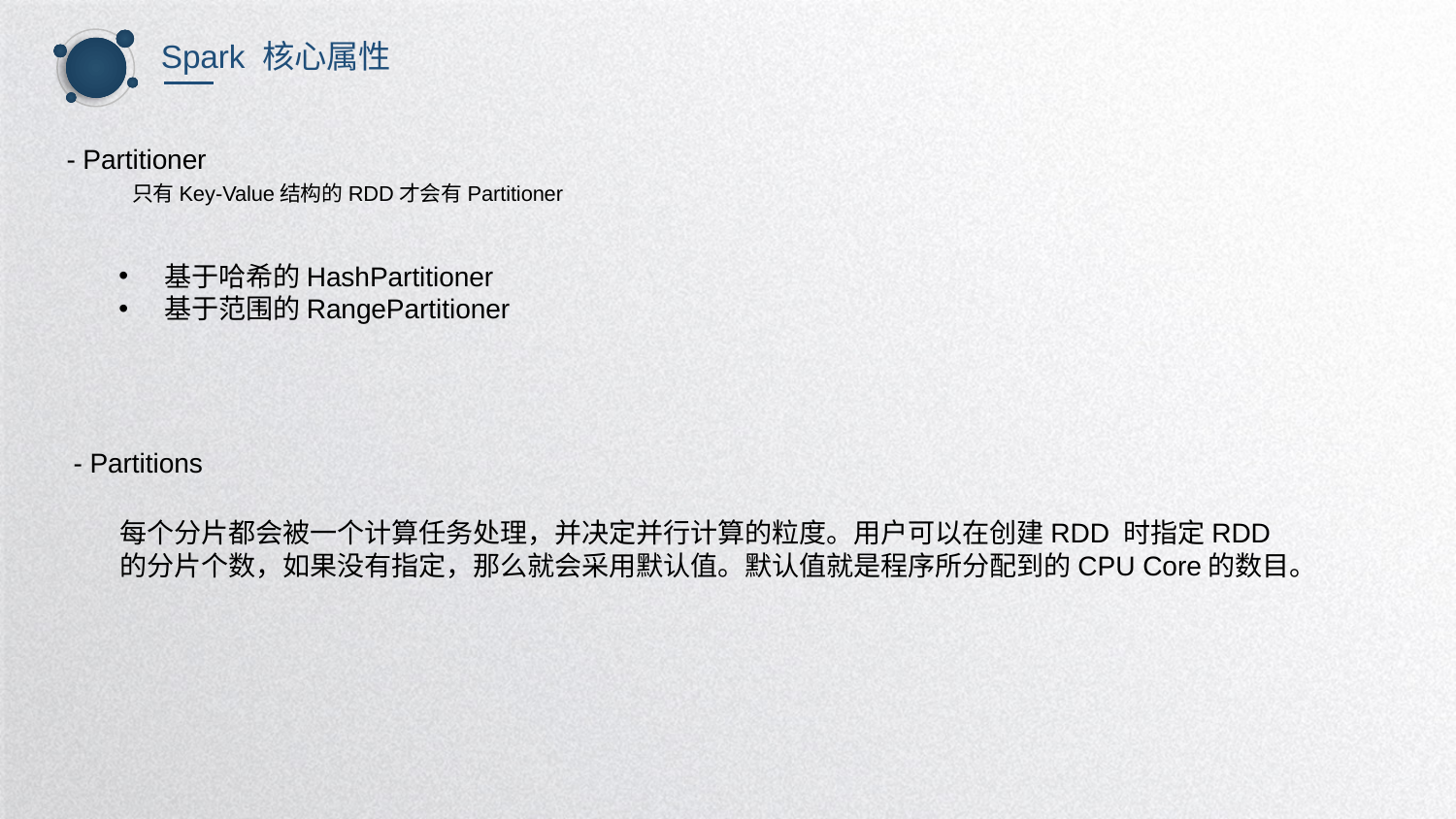

Spark 核心属性
- Partitioner
只有Key-Value结构的RDD才会有Partitioner
基于哈希的HashPartitioner
基于范围的RangePartitioner
- Partitions
每个分片都会被一个计算任务处理，并决定并行计算的粒度。用户可以在创建RDD 时指定RDD 的分片个数，如果没有指定，那么就会采用默认值。默认值就是程序所分配到的CPU Core的数目。